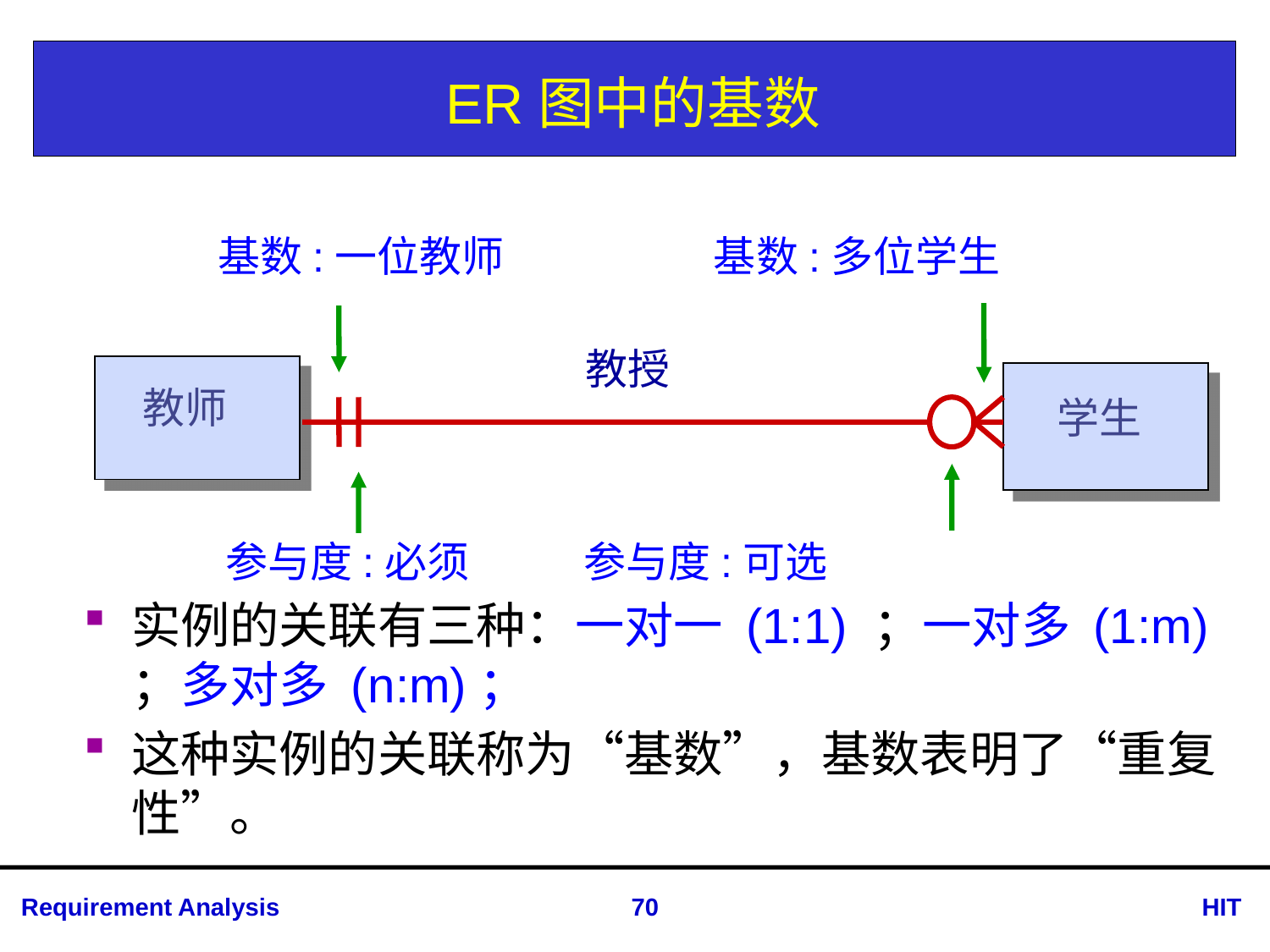

# ER图中的基数
基数:一位教师                      基数:多位学生

教授

教师
学生

参与度:必须            参与度:可选
实例的关联有三种：一对一 (1:1) ；一对多 (1:m) ；多对多 (n:m)；
这种实例的关联称为“基数”，基数表明了“重复性”。